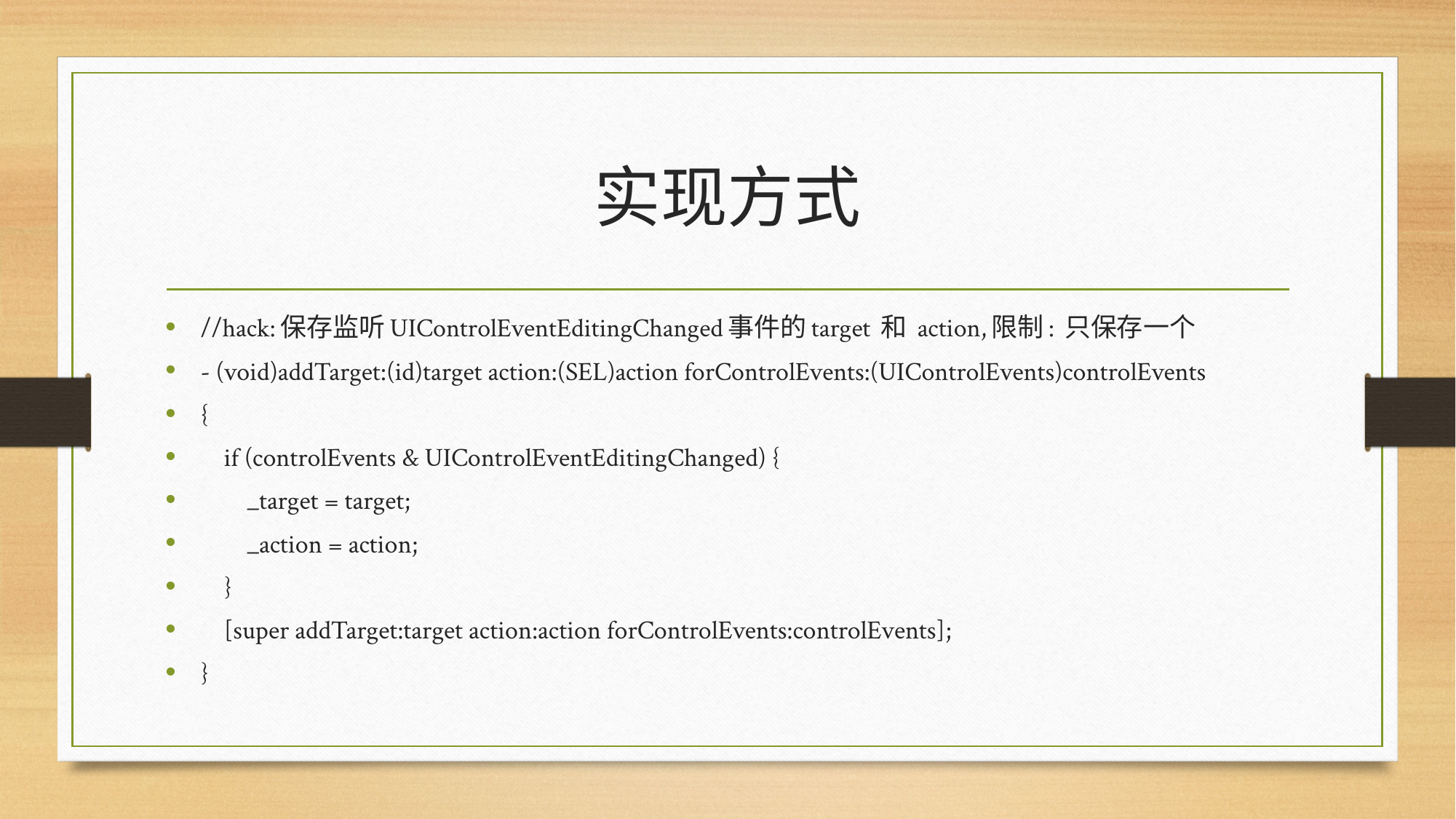

# 实现方式
//hack:保存监听UIControlEventEditingChanged事件的target 和 action,限制: 只保存一个
- (void)addTarget:(id)target action:(SEL)action forControlEvents:(UIControlEvents)controlEvents
{
    if (controlEvents & UIControlEventEditingChanged) {
        _target = target;
        _action = action;
    }
    [super addTarget:target action:action forControlEvents:controlEvents];
}